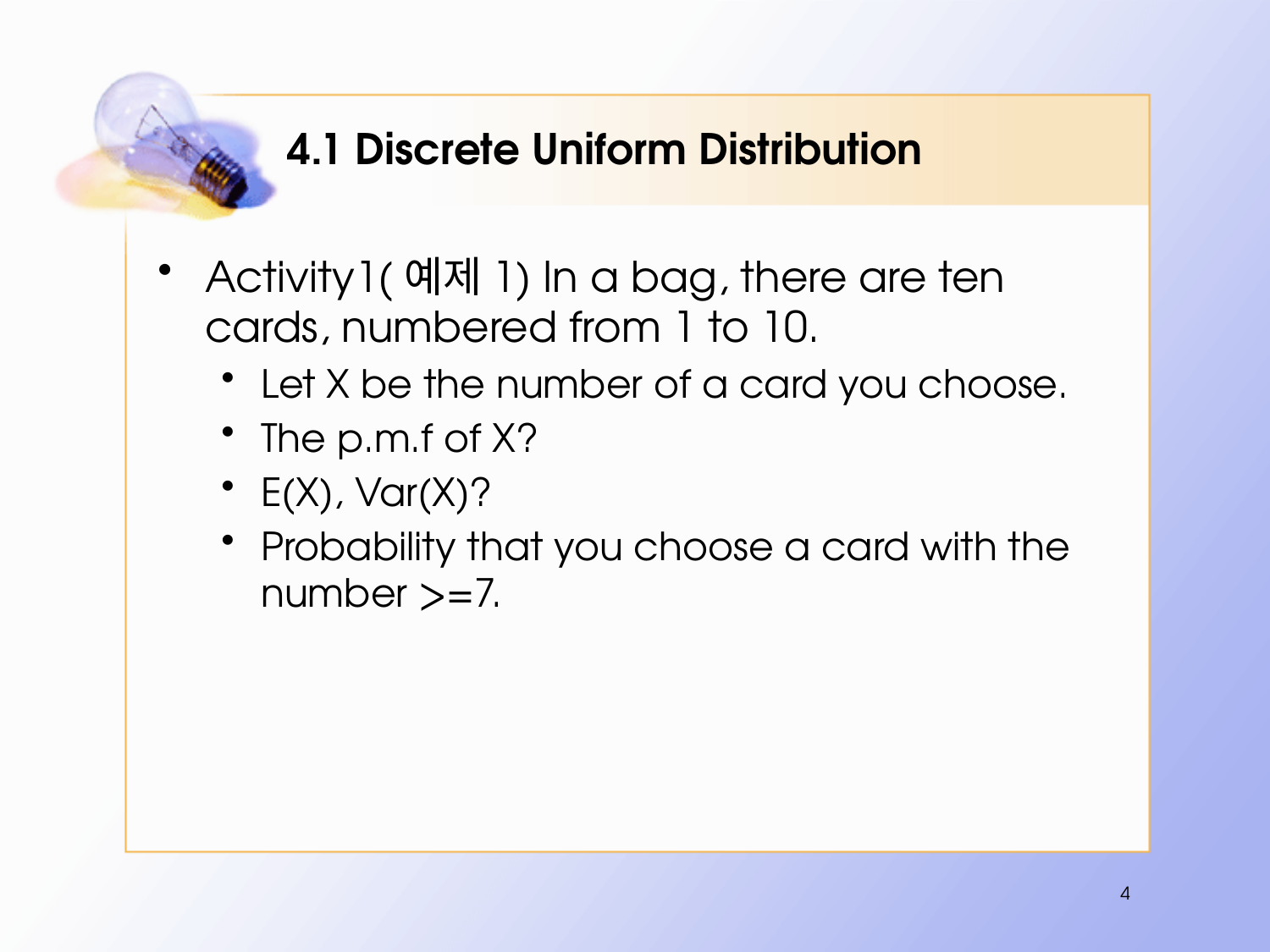

# 4.1 Discrete Uniform Distribution
Activity1(예제1) In a bag, there are ten cards, numbered from 1 to 10.
Let X be the number of a card you choose.
The p.m.f of X?
E(X), Var(X)?
Probability that you choose a card with the number >=7.

4